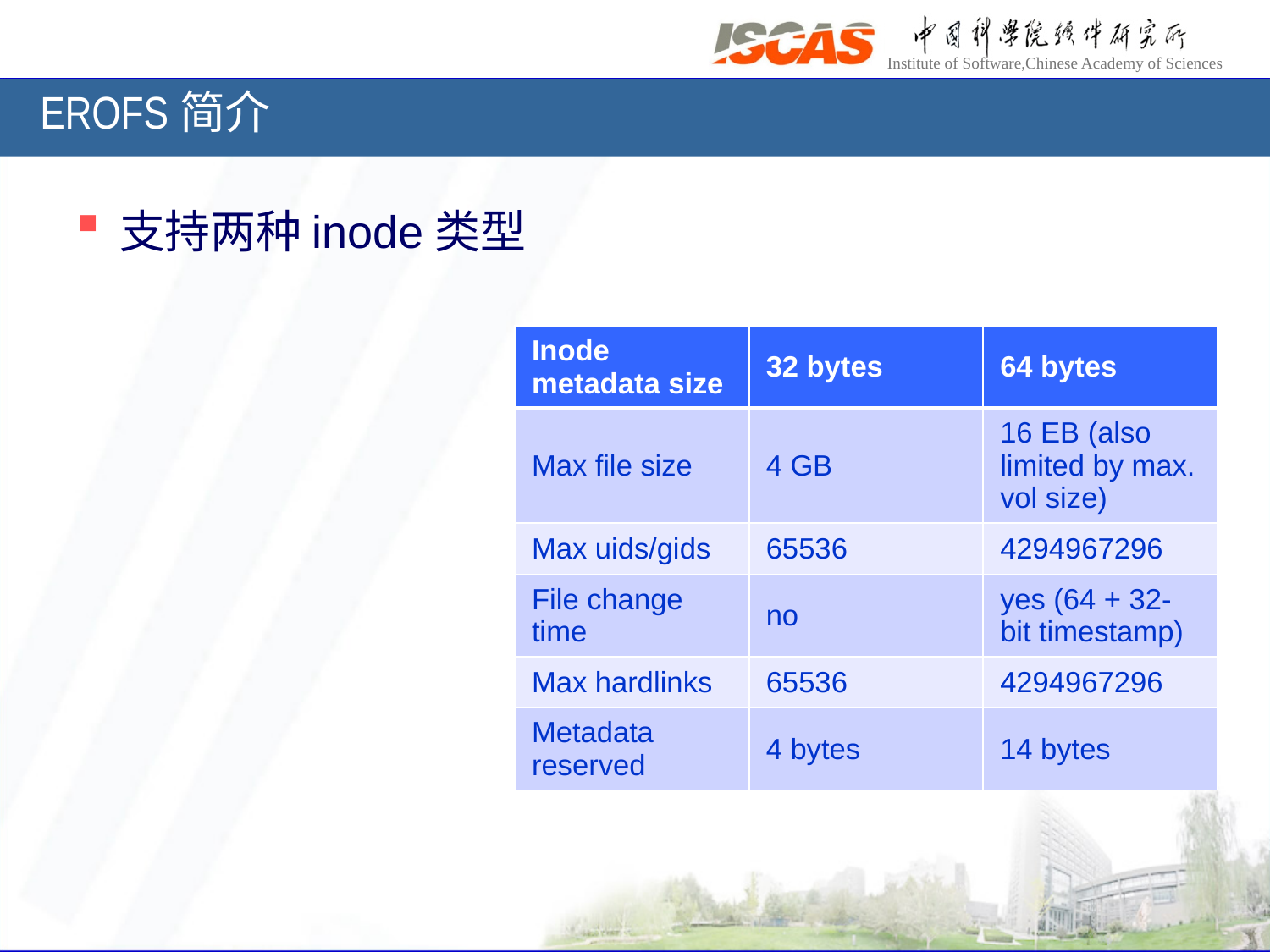

# EROFS简介
支持两种inode类型
| Inode metadata size | 32 bytes | 64 bytes |
| --- | --- | --- |
| Max file size | 4 GB | 16 EB (also limited by max. vol size) |
| Max uids/gids | 65536 | 4294967296 |
| File change time | no | yes (64 + 32-bit timestamp) |
| Max hardlinks | 65536 | 4294967296 |
| Metadata reserved | 4 bytes | 14 bytes |